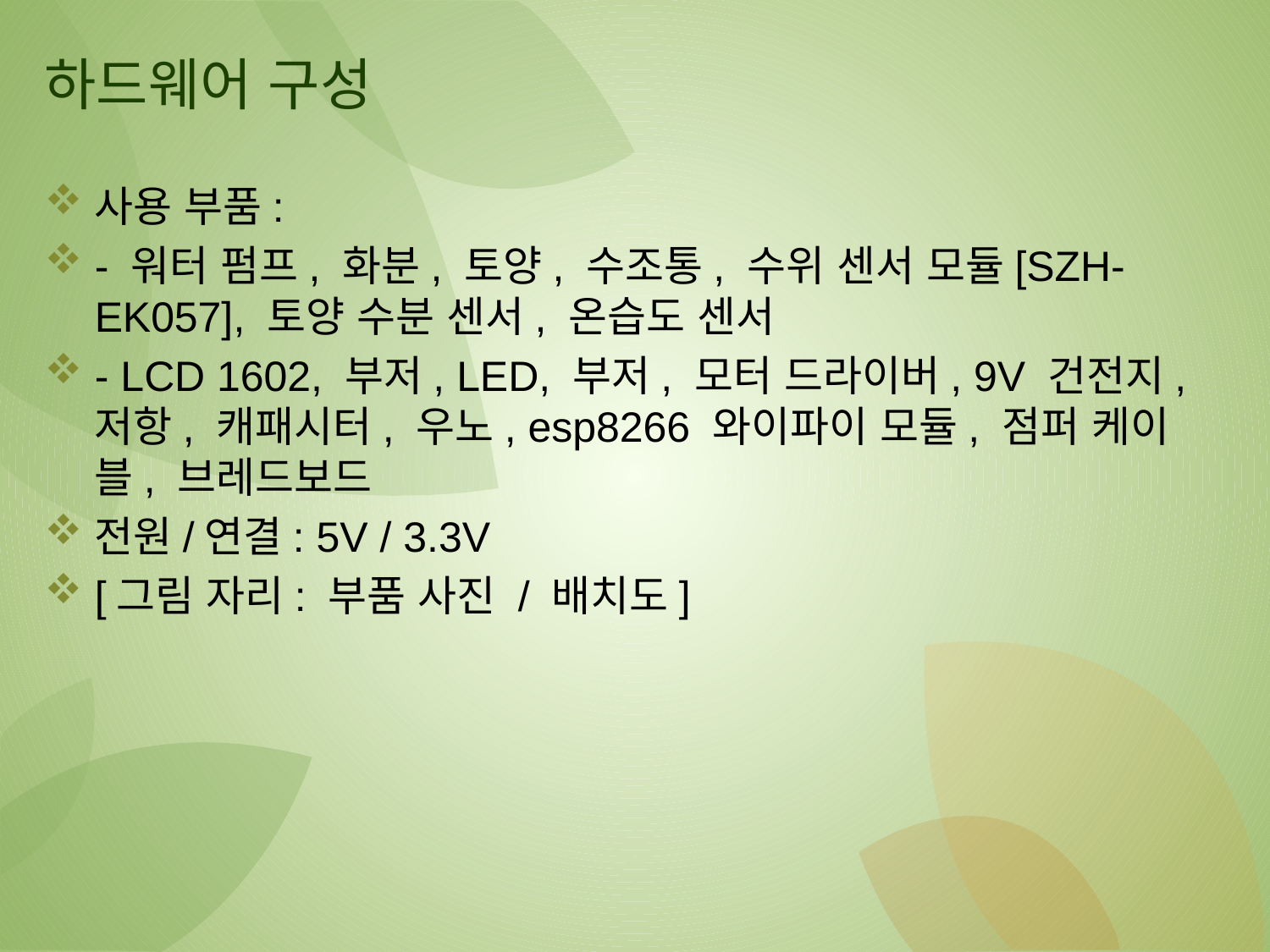

# 하드웨어 구성
사용 부품:
- 워터 펌프, 화분, 토양, 수조통, 수위 센서 모듈[SZH-EK057], 토양 수분 센서, 온습도 센서
- LCD 1602, 부저, LED, 부저, 모터 드라이버, 9V 건전지, 저항, 캐패시터, 우노, esp8266 와이파이 모듈, 점퍼 케이블, 브레드보드
전원/연결: 5V / 3.3V
[그림 자리: 부품 사진 / 배치도]